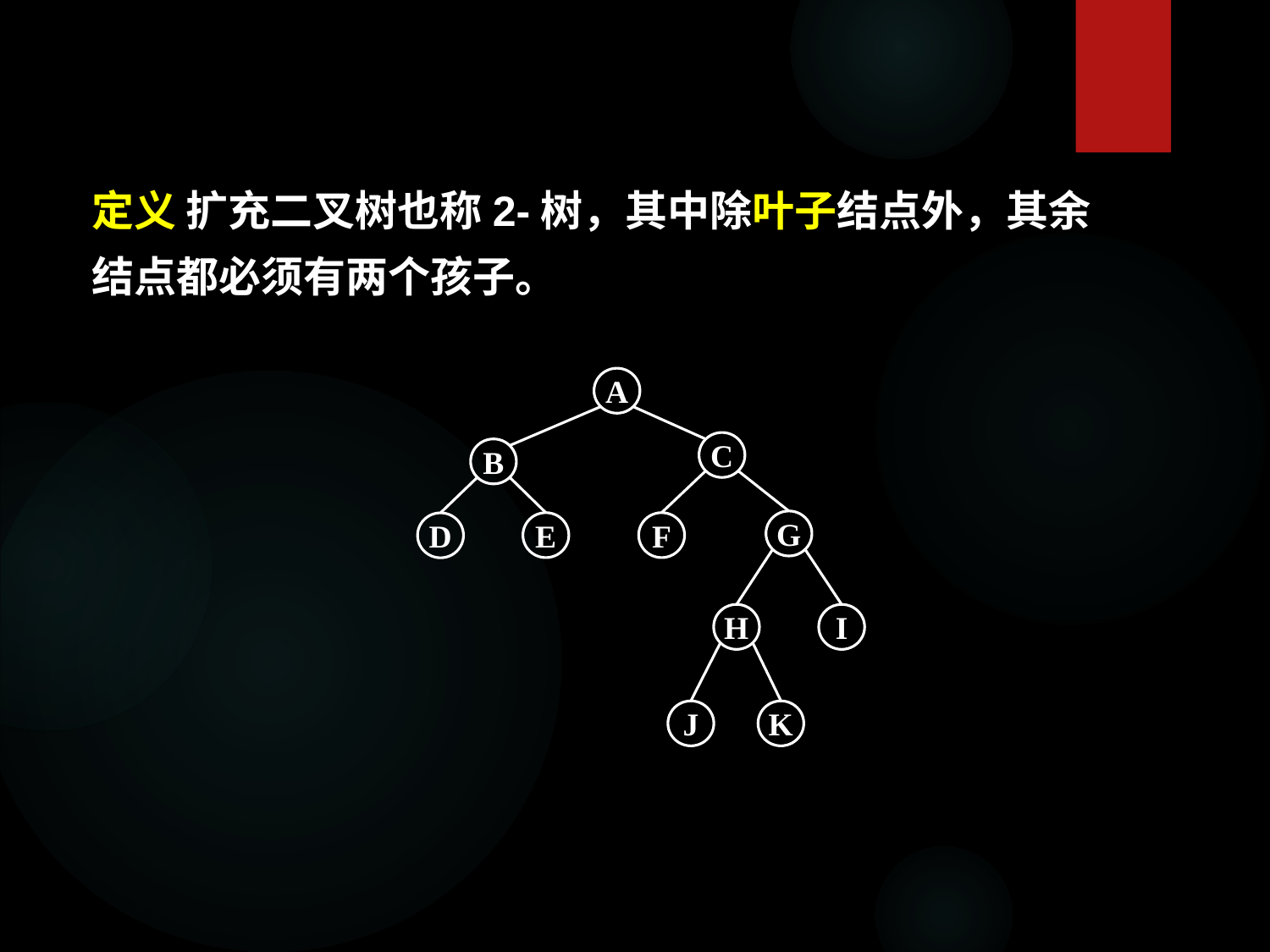

定义 扩充二叉树也称2-树，其中除叶子结点外，其余结点都必须有两个孩子。
A
C
B
G
E
F
D
H
I
J
K